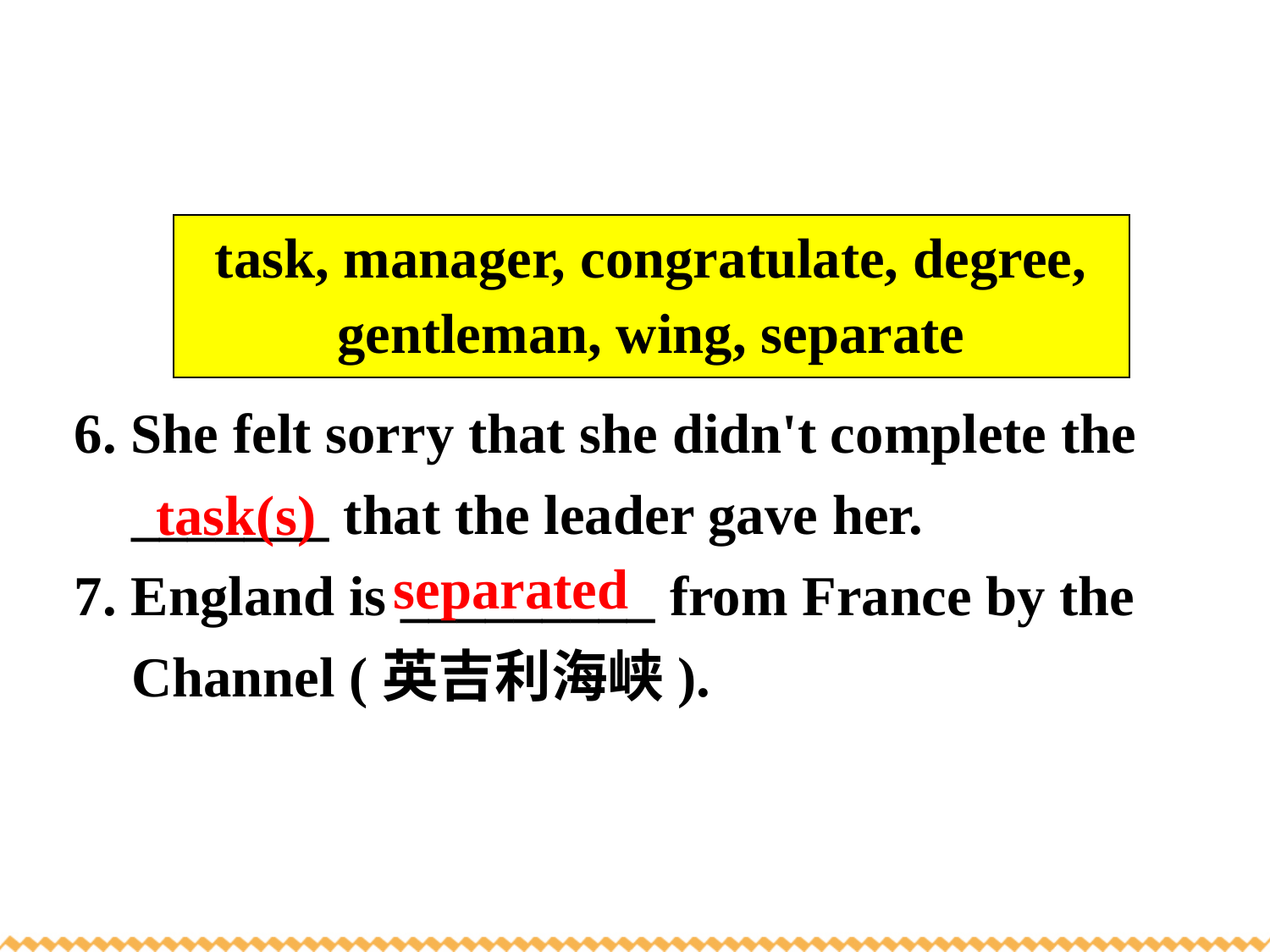

| task, manager, congratulate, degree, gentleman, wing, separate |
| --- |
6. She felt sorry that she didn't complete the
    _______ that the leader gave her.
7. England is _________ from France by the
    Channel (英吉利海峡).
task(s)
separated